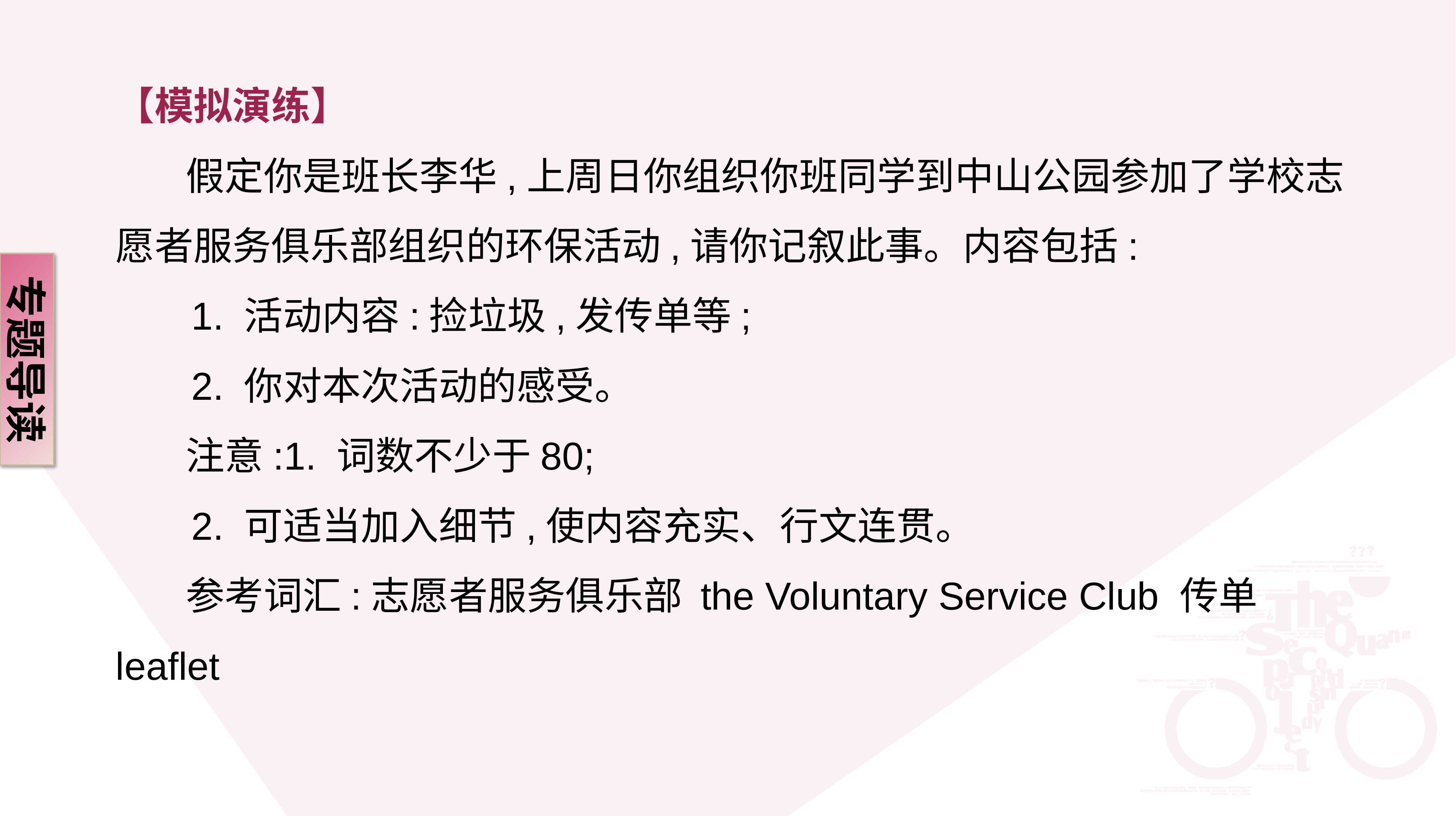

【模拟演练】
       假定你是班长李华,上周日你组织你班同学到中山公园参加了学校志愿者服务俱乐部组织的环保活动,请你记叙此事。内容包括:
       1. 活动内容:捡垃圾,发传单等;
       2. 你对本次活动的感受。
       注意:1. 词数不少于80;
       2. 可适当加入细节,使内容充实、行文连贯。
       参考词汇:志愿者服务俱乐部 the Voluntary Service Club 传单leaflet
专题导读